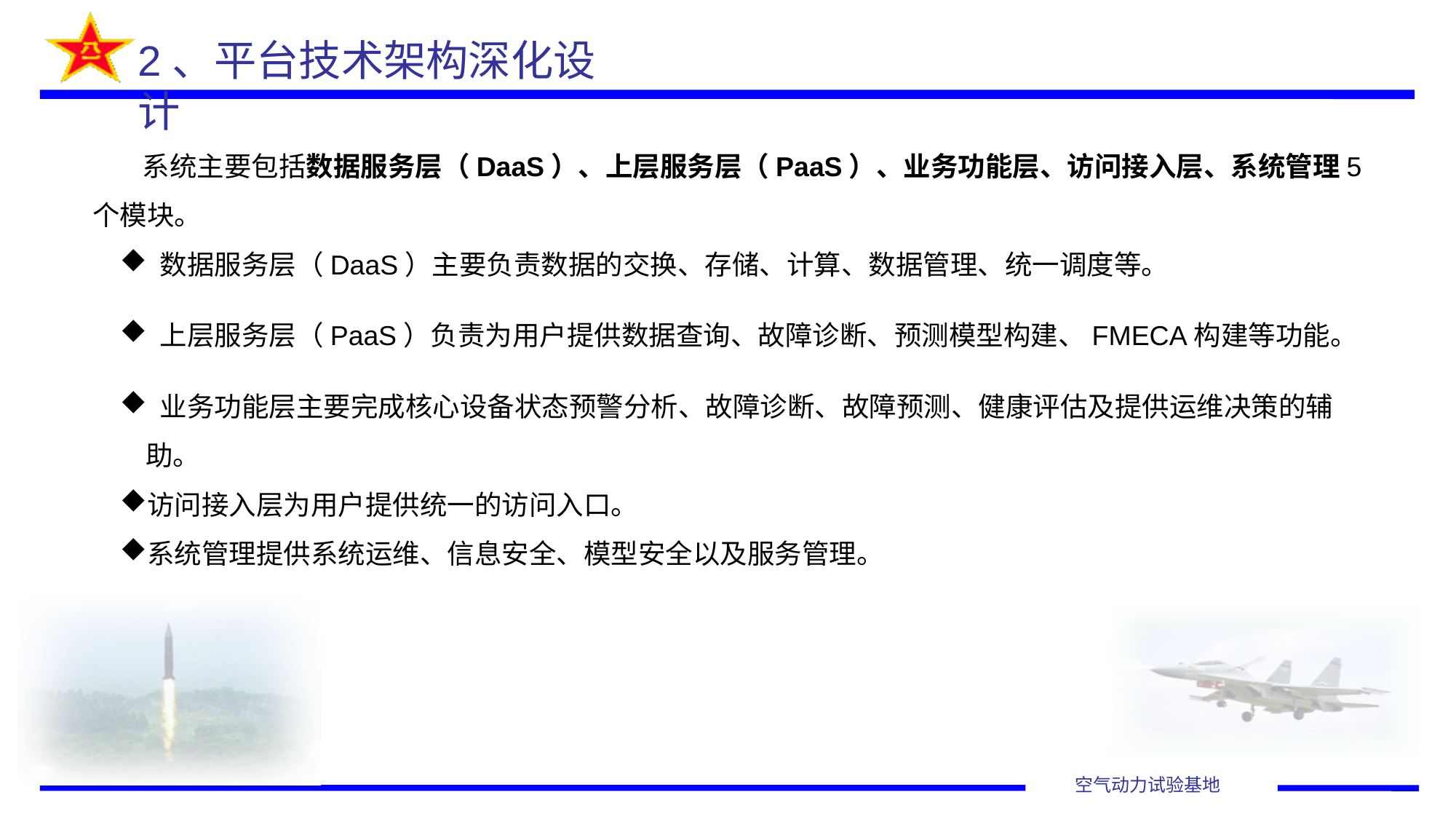

2、平台技术架构深化设计
       系统主要包括数据服务层（DaaS）、上层服务层（PaaS）、业务功能层、访问接入层、系统管理5个模块。
 数据服务层（DaaS）主要负责数据的交换、存储、计算、数据管理、统一调度等。

 上层服务层（PaaS）负责为用户提供数据查询、故障诊断、预测模型构建、FMECA构建等功能。

 业务功能层主要完成核心设备状态预警分析、故障诊断、故障预测、健康评估及提供运维决策的辅助。
访问接入层为用户提供统一的访问入口。
系统管理提供系统运维、信息安全、模型安全以及服务管理。